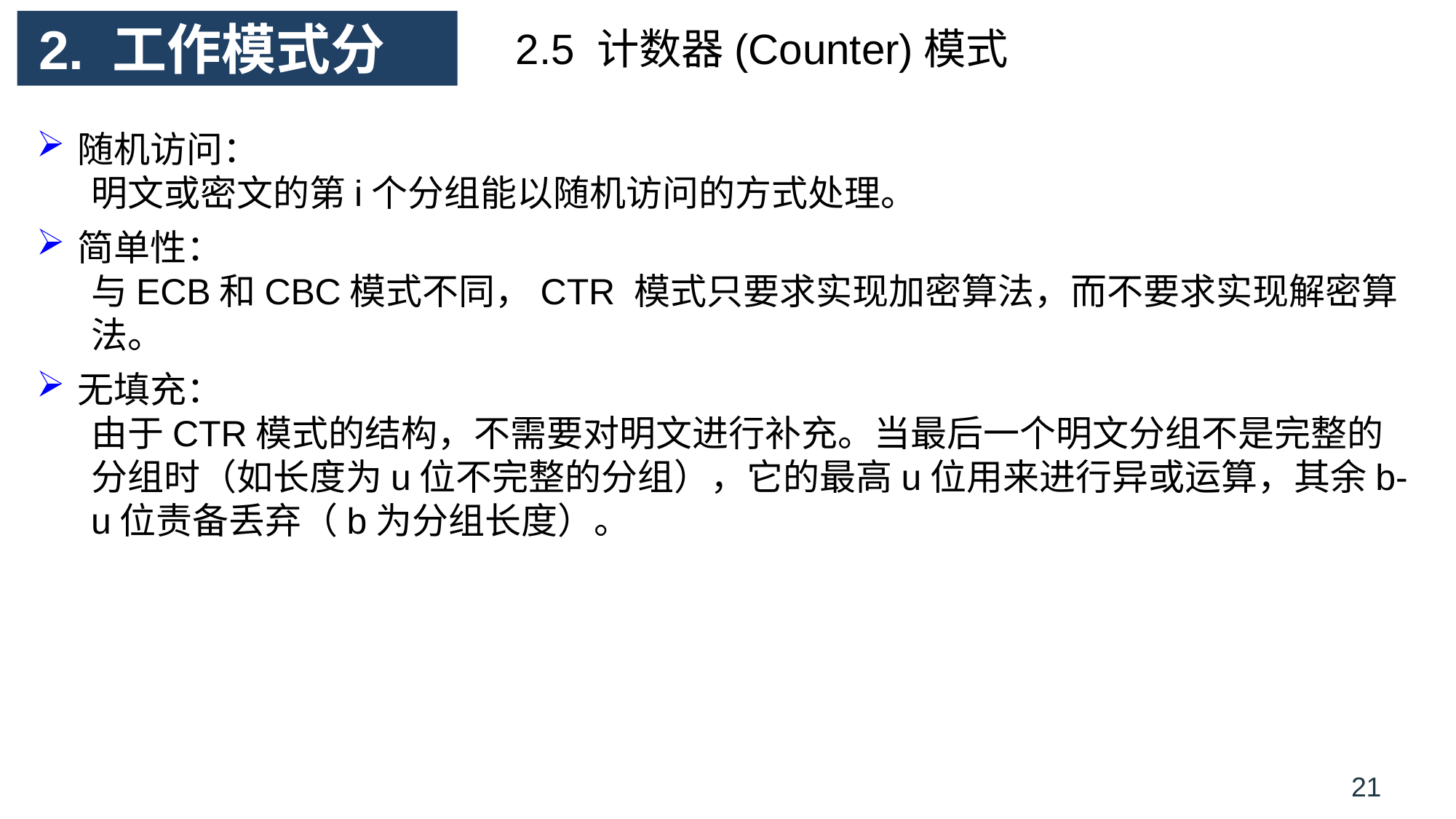

# 2. 工作模式分类
2.5 计数器(Counter)模式
随机访问：
明文或密文的第i个分组能以随机访问的方式处理。
简单性：
与ECB和CBC模式不同，CTR 模式只要求实现加密算法，而不要求实现解密算法。
无填充：
由于CTR模式的结构，不需要对明文进行补充。当最后一个明文分组不是完整的分组时（如长度为u位不完整的分组），它的最高u位用来进行异或运算，其余b-u位责备丢弃（b为分组长度）。